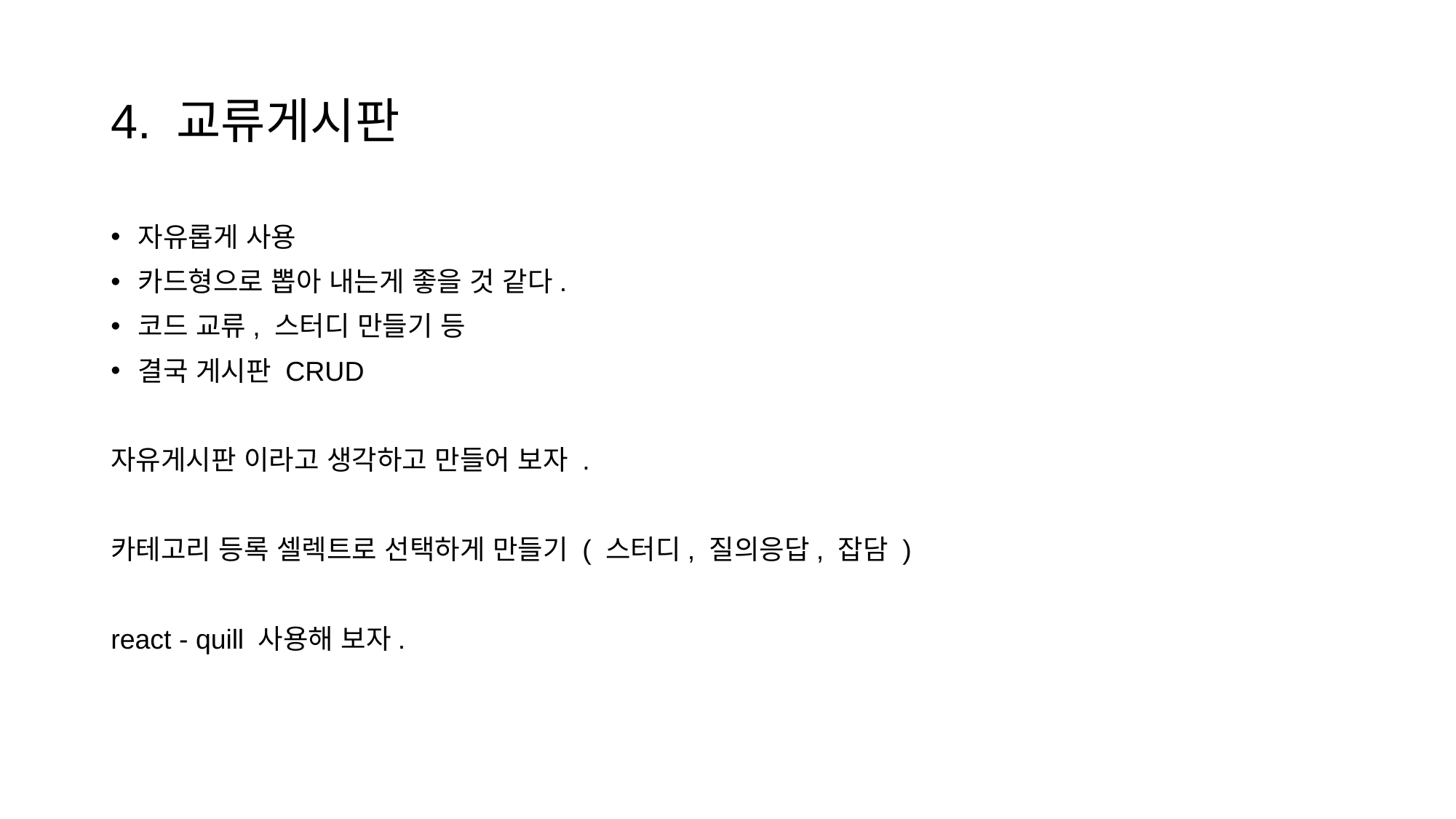

# 4. 교류게시판
자유롭게 사용
카드형으로 뽑아 내는게 좋을 것 같다.
코드 교류, 스터디 만들기 등
결국 게시판 CRUD

자유게시판 이라고 생각하고 만들어 보자 .

카테고리 등록 셀렉트로 선택하게 만들기 ( 스터디, 질의응답, 잡담 )

react - quill 사용해 보자.